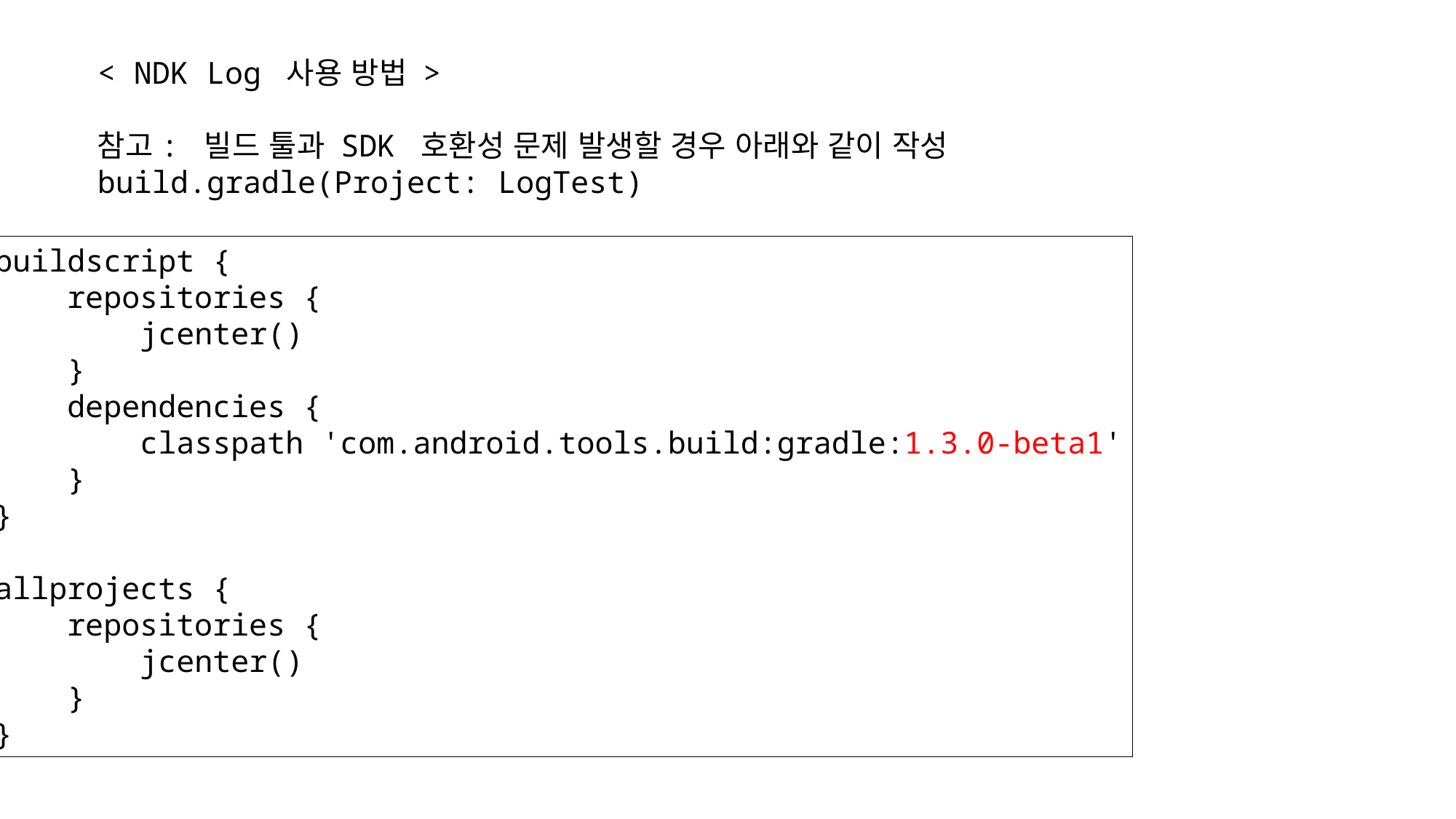

< NDK Log 사용 방법 >

참고: 빌드 툴과 SDK 호환성 문제 발생할 경우 아래와 같이 작성
build.gradle(Project: LogTest)
buildscript {
    repositories {
        jcenter()
    }
    dependencies {
        classpath 'com.android.tools.build:gradle:1.3.0-beta1'
    }
}

allprojects {
    repositories {
        jcenter()
    }
}